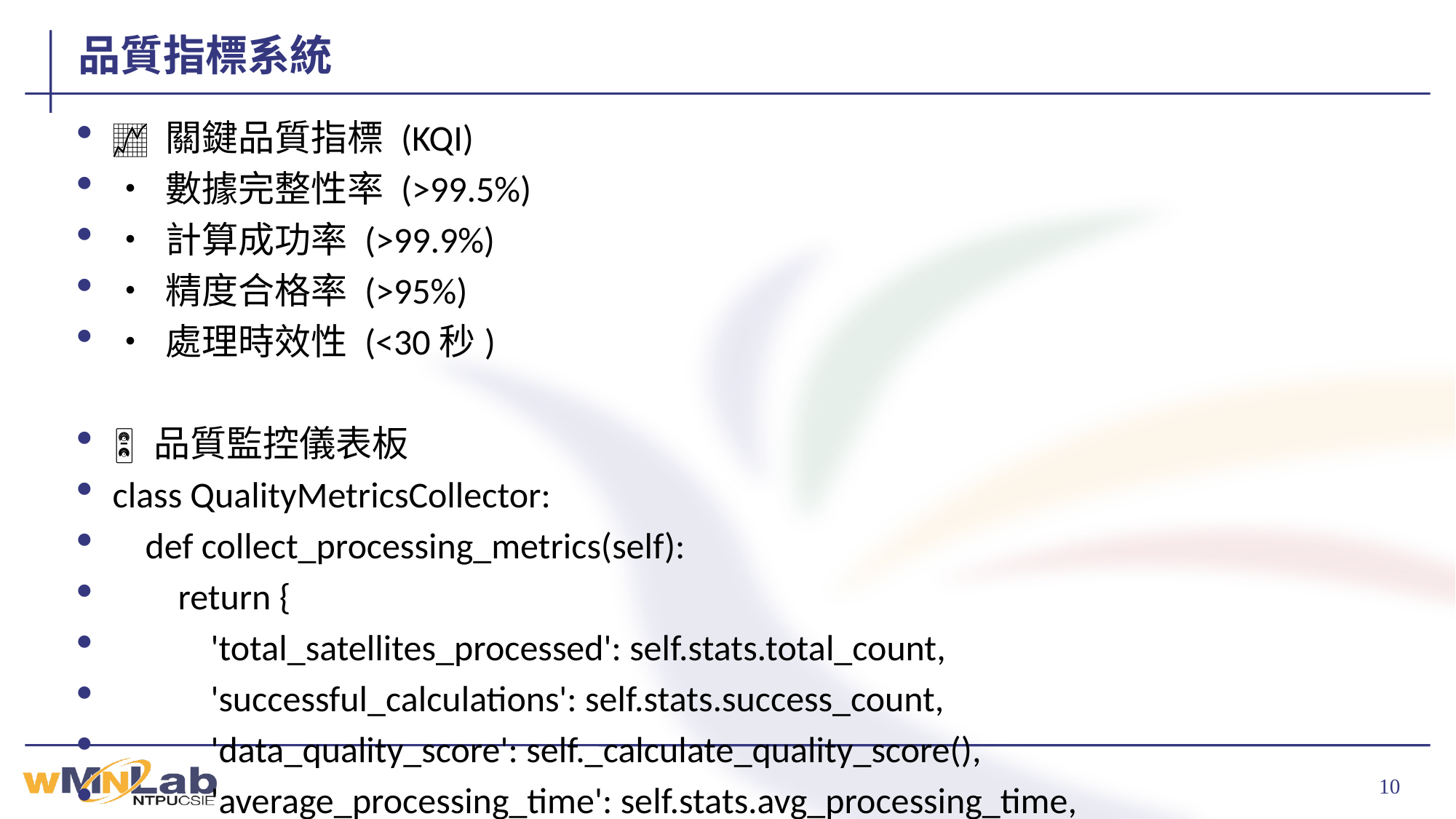

# 品質指標系統
📈 關鍵品質指標 (KQI)
• 數據完整性率 (>99.5%)
• 計算成功率 (>99.9%)
• 精度合格率 (>95%)
• 處理時效性 (<30秒)

🎛️ 品質監控儀表板
class QualityMetricsCollector:
    def collect_processing_metrics(self):
        return {
            'total_satellites_processed': self.stats.total_count,
            'successful_calculations': self.stats.success_count,
            'data_quality_score': self._calculate_quality_score(),
            'average_processing_time': self.stats.avg_processing_time,
            'memory_usage_peak': self.stats.memory_peak,
            'accuracy_metrics': {
                'position_rms_error': self.accuracy_stats.position_rms,
                'velocity_rms_error': self.accuracy_stats.velocity_rms,
                'percentage_within_1km': self.accuracy_stats.within_1km_percent
            }
        }

    def generate_quality_report(self):
        metrics = self.collect_processing_metrics()

        return QualityReport(
            timestamp=datetime.now(),
            overall_score=self._calculate_overall_score(metrics),
            recommendations=self._generate_recommendations(metrics),
            compliance_status=self._check_academic_compliance(metrics)
        )